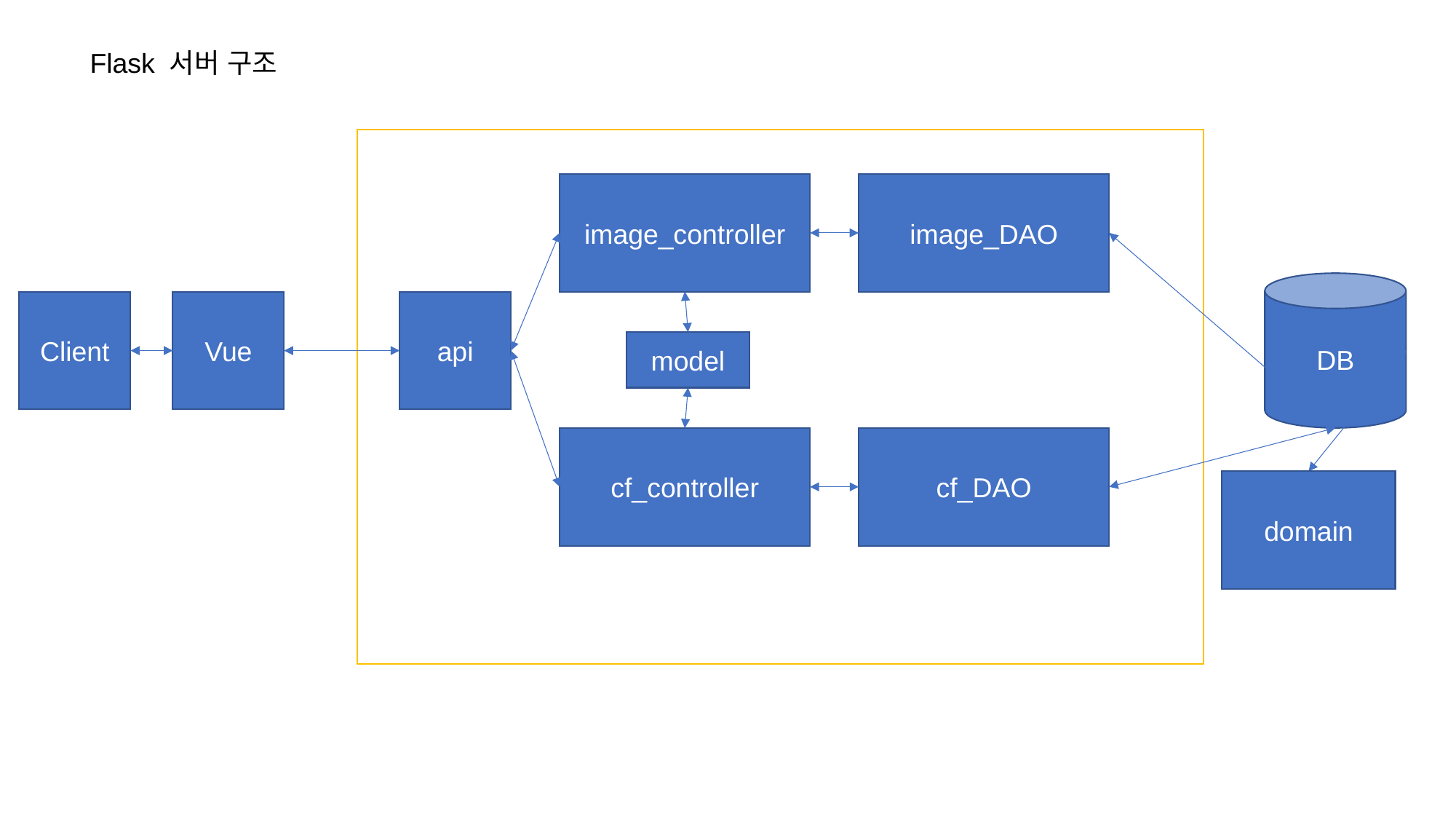

Flask 서버 구조

image_controller
image_DAO
DB
Client
Vue
api
model
cf_controller
cf_DAO
domain